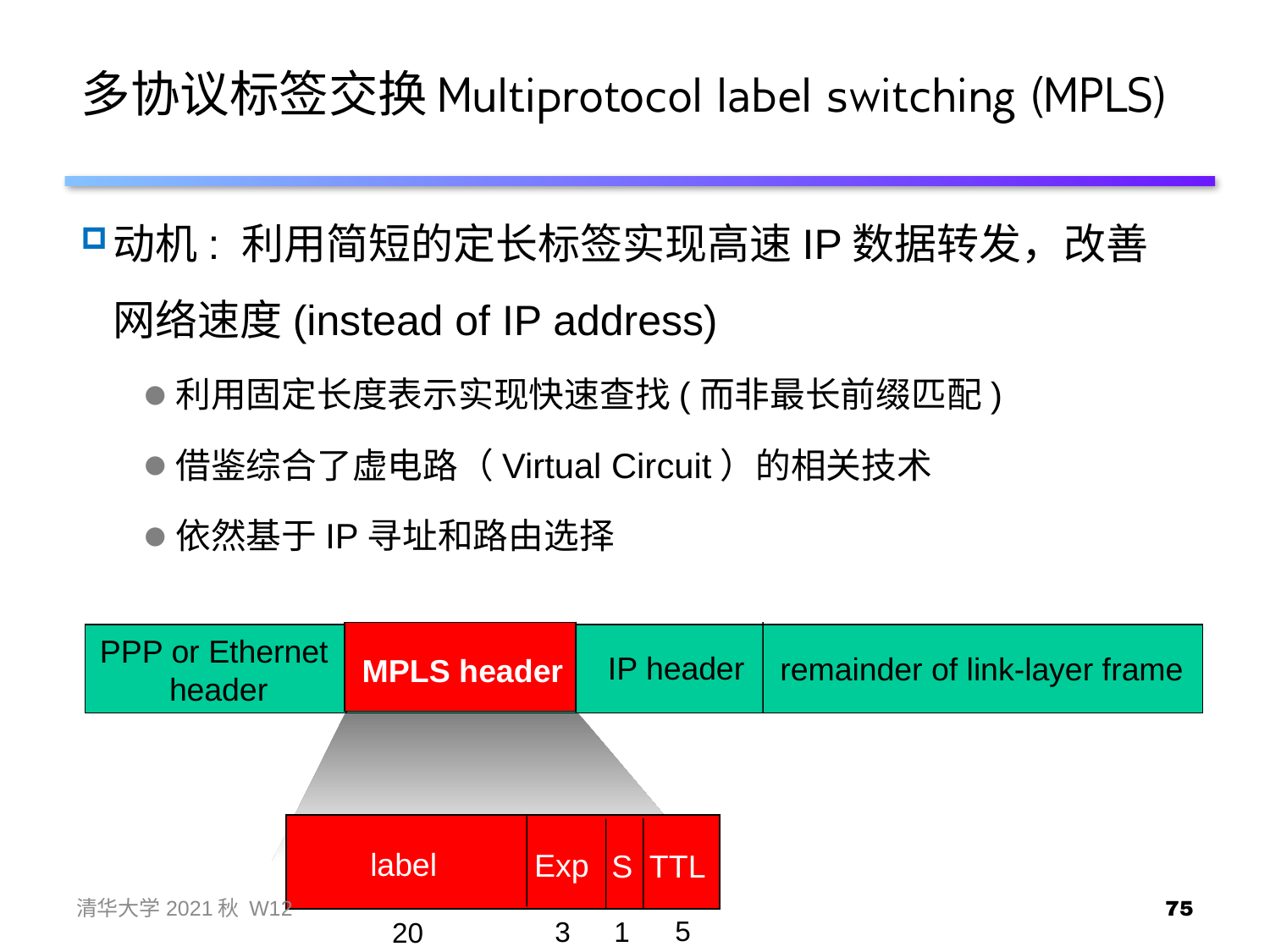

# 多协议标签交换Multiprotocol label switching (MPLS)
动机: 利用简短的定长标签实现高速IP数据转发，改善网络速度(instead of IP address)
利用固定长度表示实现快速查找(而非最长前缀匹配)
借鉴综合了虚电路（Virtual Circuit）的相关技术
依然基于IP寻址和路由选择

PPP or Ethernet
header
IP header
remainder of link-layer frame
MPLS header

label
Exp
TTL
S
清华大学2021秋 W12
75
5
1
3
20